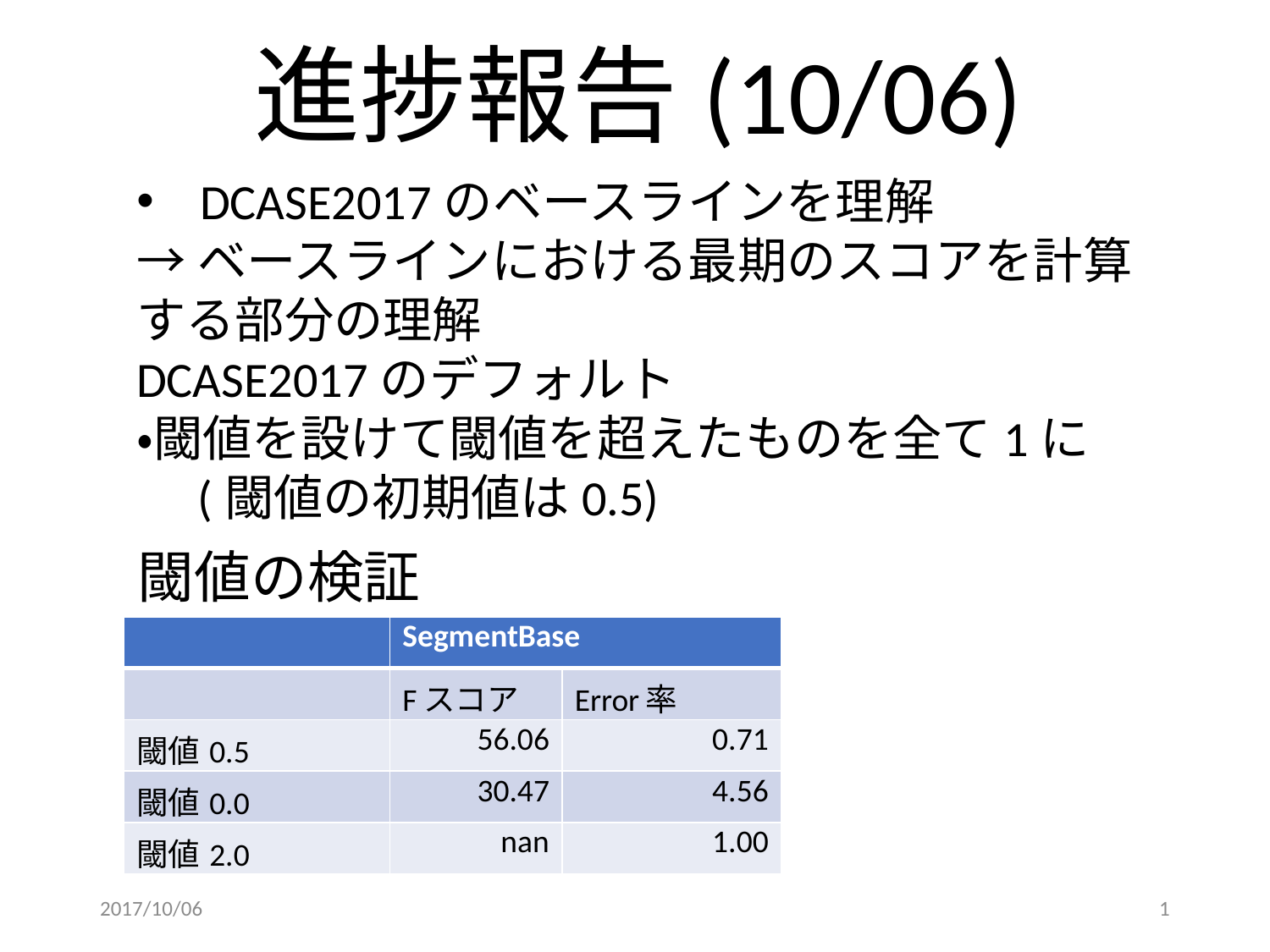

# 進捗報告(10/06)
DCASE2017のベースラインを理解
→ベースラインにおける最期のスコアを計算
する部分の理解
DCASE2017のデフォルト
・閾値を設けて閾値を超えたものを全て1に
　(閾値の初期値は0.5)
閾値の検証
|  | SegmentBase |  |
| --- | --- | --- |
|  | Fスコア | Error率 |
| 閾値0.5 | 56.06 | 0.71 |
| 閾値0.0 | 30.47 | 4.56 |
| 閾値2.0 | nan | 1.00 |
2017/10/06
1